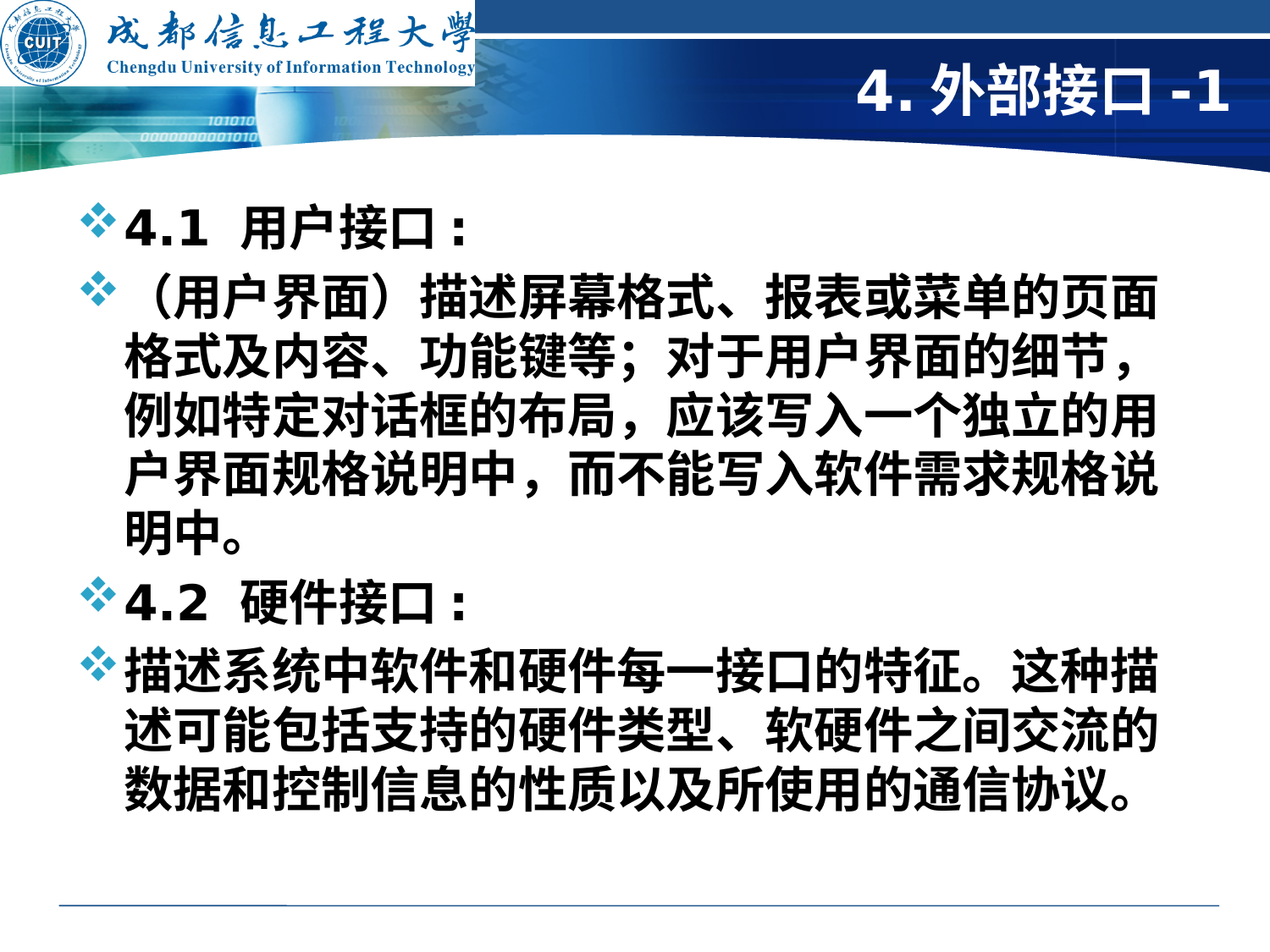

# 4.外部接口-1
4.1 用户接口:
（用户界面）描述屏幕格式、报表或菜单的页面格式及内容、功能键等；对于用户界面的细节，例如特定对话框的布局，应该写入一个独立的用户界面规格说明中，而不能写入软件需求规格说明中。
4.2 硬件接口:
描述系统中软件和硬件每一接口的特征。这种描述可能包括支持的硬件类型、软硬件之间交流的数据和控制信息的性质以及所使用的通信协议。